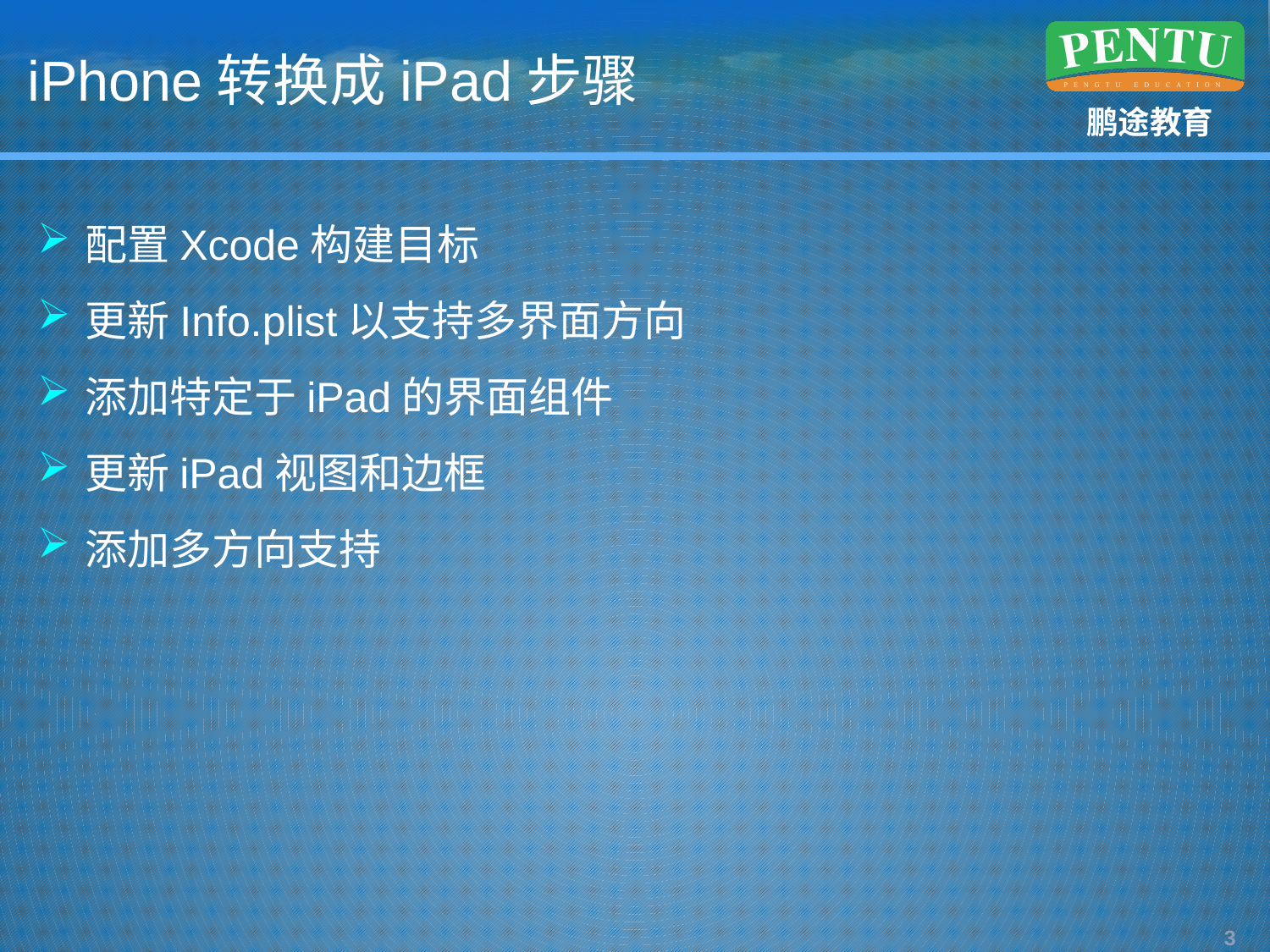

# iPhone转换成iPad步骤
配置Xcode构建目标
更新Info.plist以支持多界面方向
添加特定于iPad的界面组件
更新iPad视图和边框
添加多方向支持
3